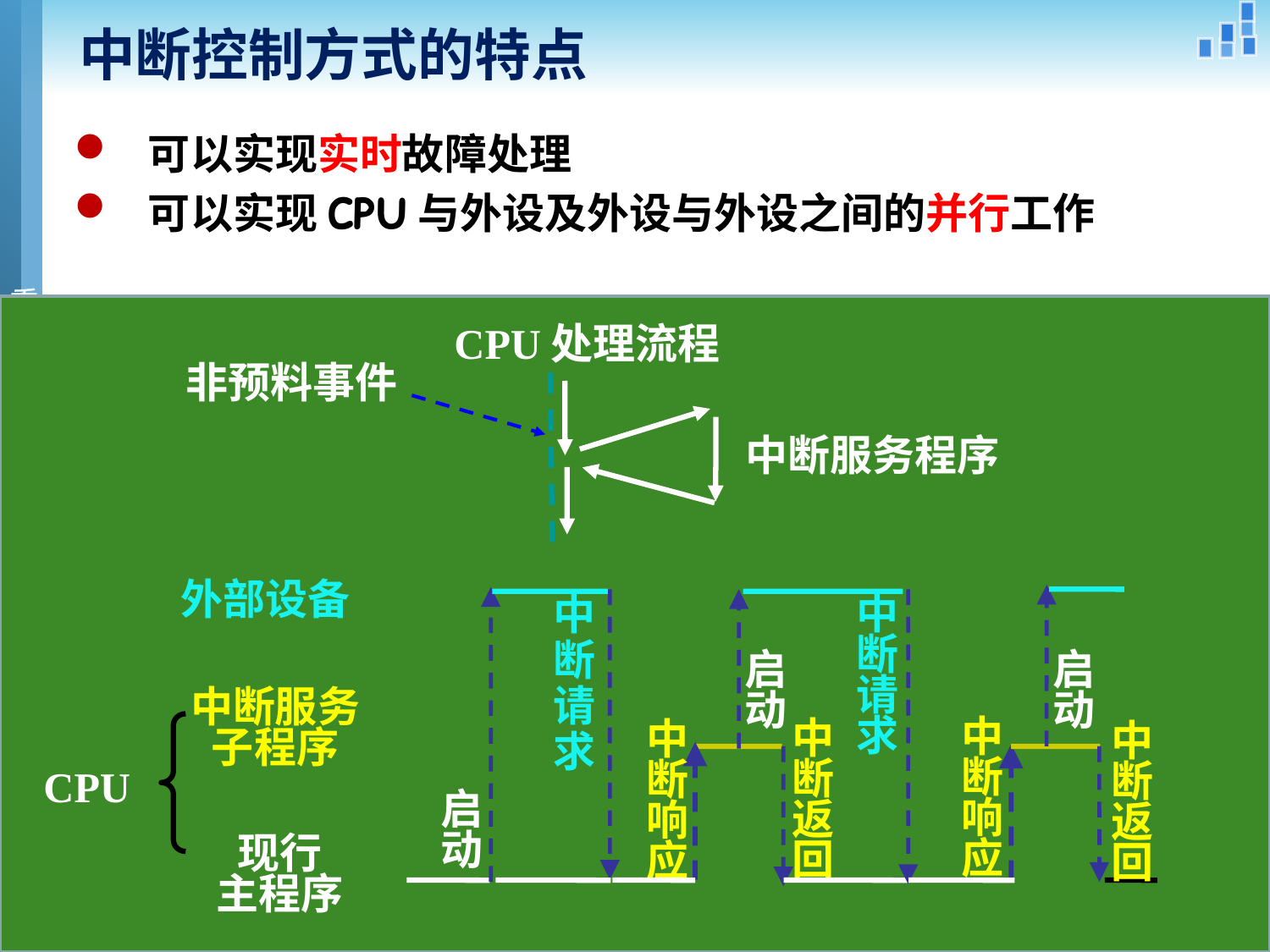

# 中断控制方式的特点
可以实现实时故障处理
可以实现CPU与外设及外设与外设之间的并行工作

CPU处理流程
非预料事件

中断服务程序

外部设备

中断请求
启动
中断响应
中断返回

启动

中断请求

启动

中断服务子程序

CPU
现行
主程序
中断返回

中断响应